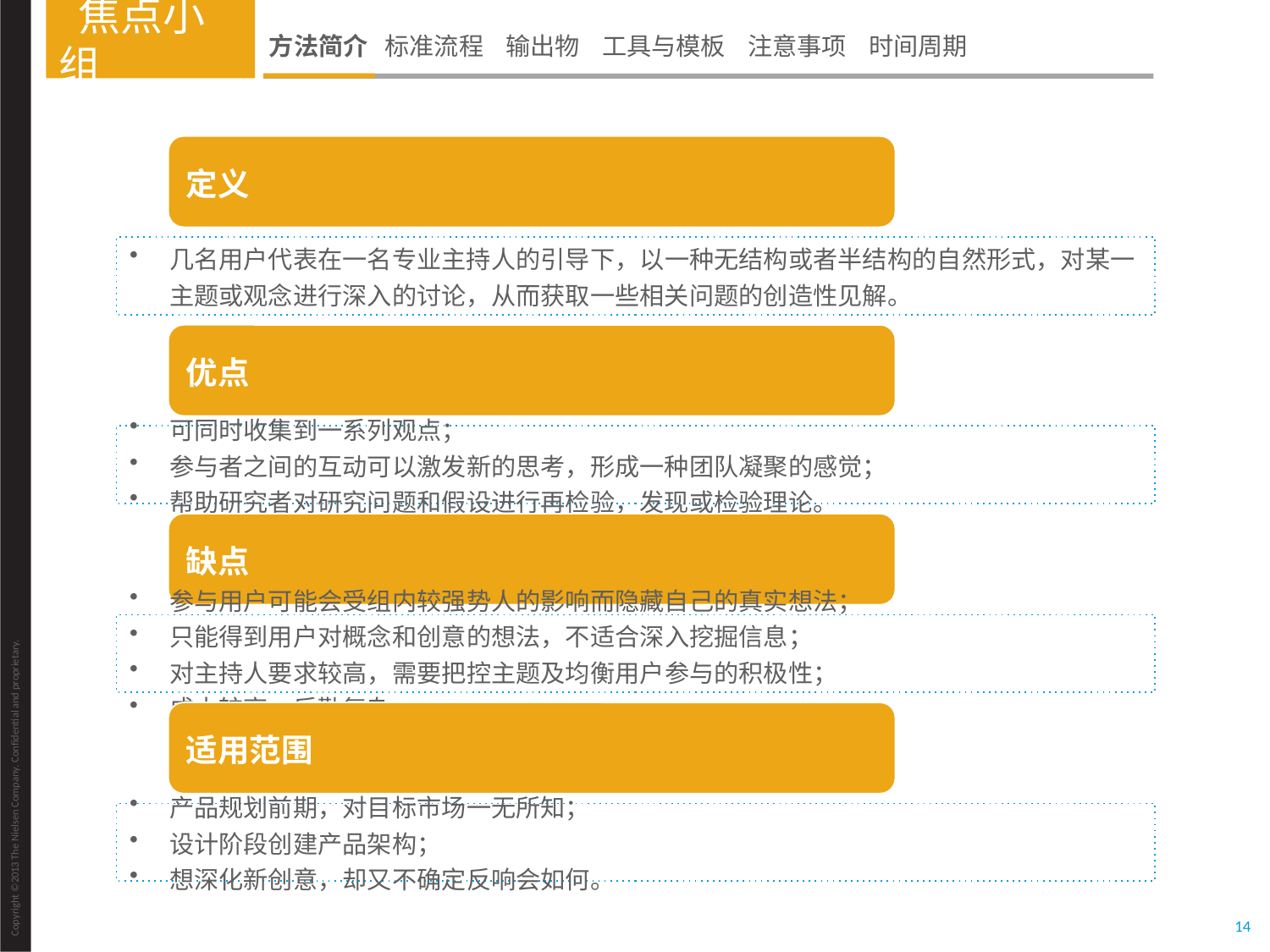

焦点小组
方法简介   标准流程    输出物    工具与模板    注意事项    时间周期

定义
优点
缺点
几名用户代表在一名专业主持人的引导下，以一种无结构或者半结构的自然形式，对某一主题或观念进行深入的讨论，从而获取一些相关问题的创造性见解。
可同时收集到一系列观点；
参与用户可能会受组内较强势人的影响而隐藏自己的真实想法；
参与者之间的互动可以激发新的思考，形成一种团队凝聚的感觉；
对主持人要求较高，需要把控主题及均衡用户参与的积极性；
适用范围
产品规划前期，对目标市场一无所知；
设计阶段创建产品架构；
想深化新创意，却又不确定反响会如何。
帮助研究者对研究问题和假设进行再检验，发现或检验理论。
只能得到用户对概念和创意的想法，不适合深入挖掘信息；
成本较高，后勤复杂。